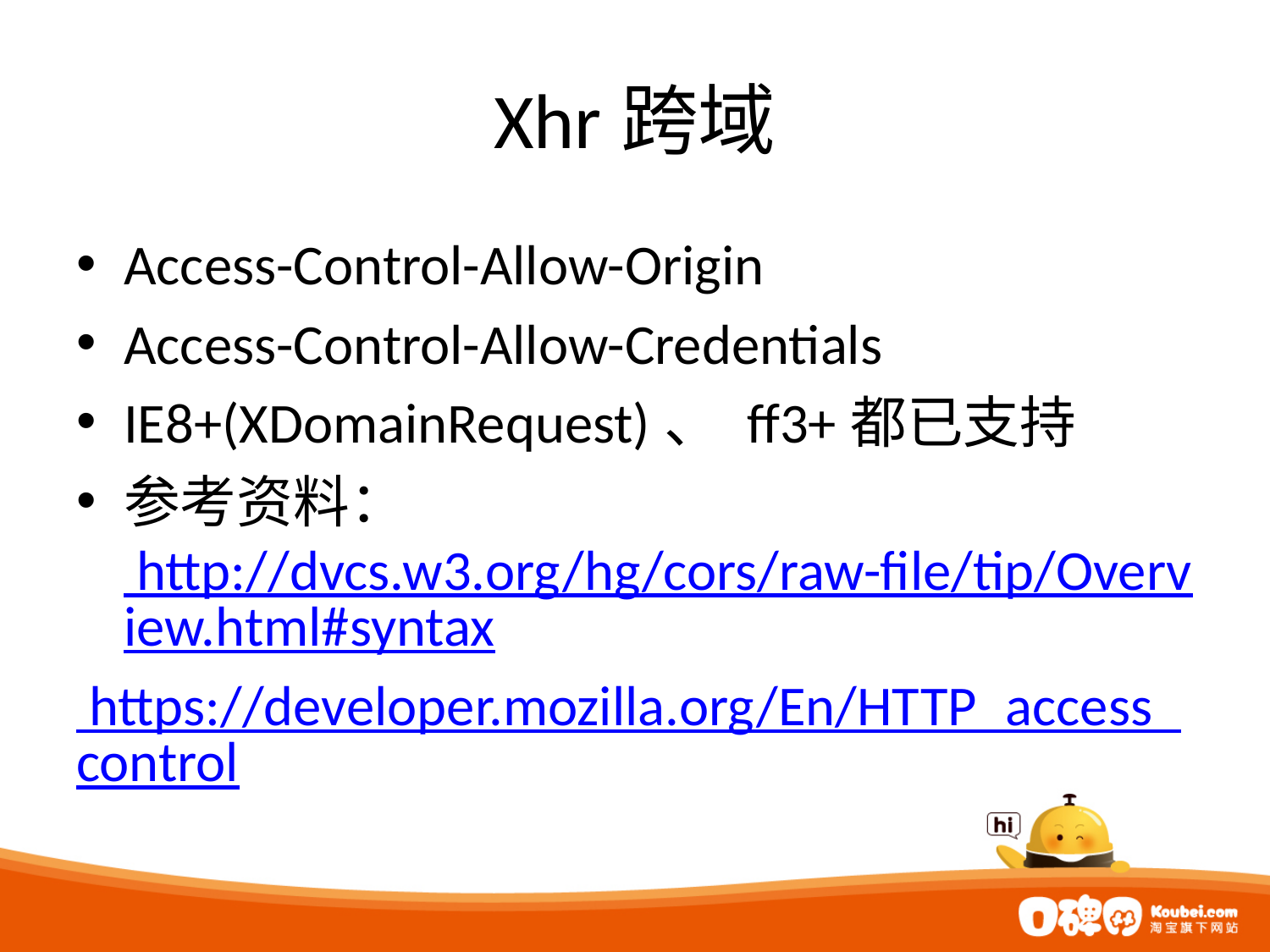

# Xhr跨域
Access-Control-Allow-Origin
Access-Control-Allow-Credentials
IE8+(XDomainRequest)、 ff3+都已支持
参考资料：
 http://dvcs.w3.org/hg/cors/raw-file/tip/Overview.html#syntax
 https://developer.mozilla.org/En/HTTP_access_control